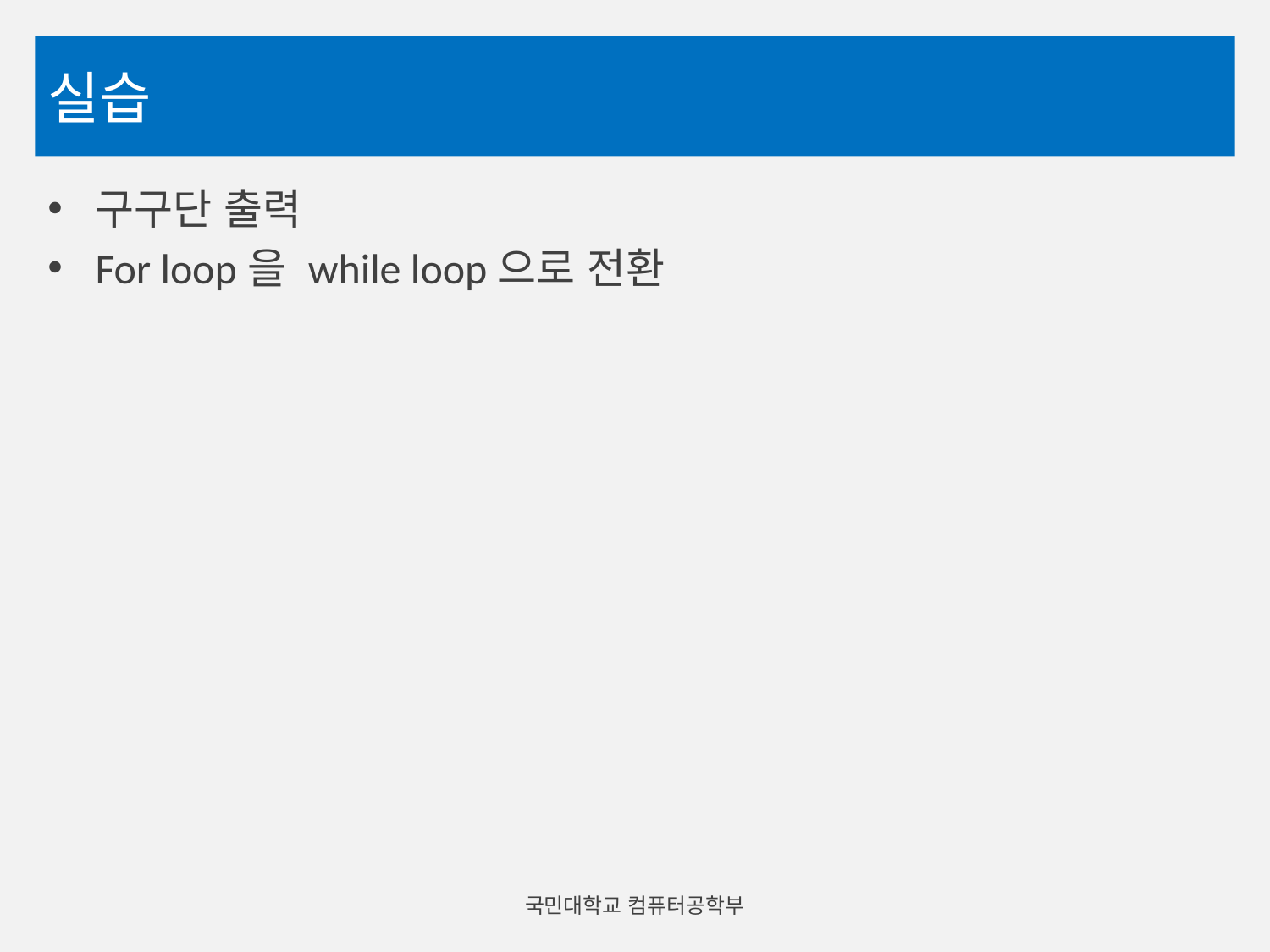

# 실습
구구단 출력
For loop을 while loop으로 전환

국민대학교 컴퓨터공학부